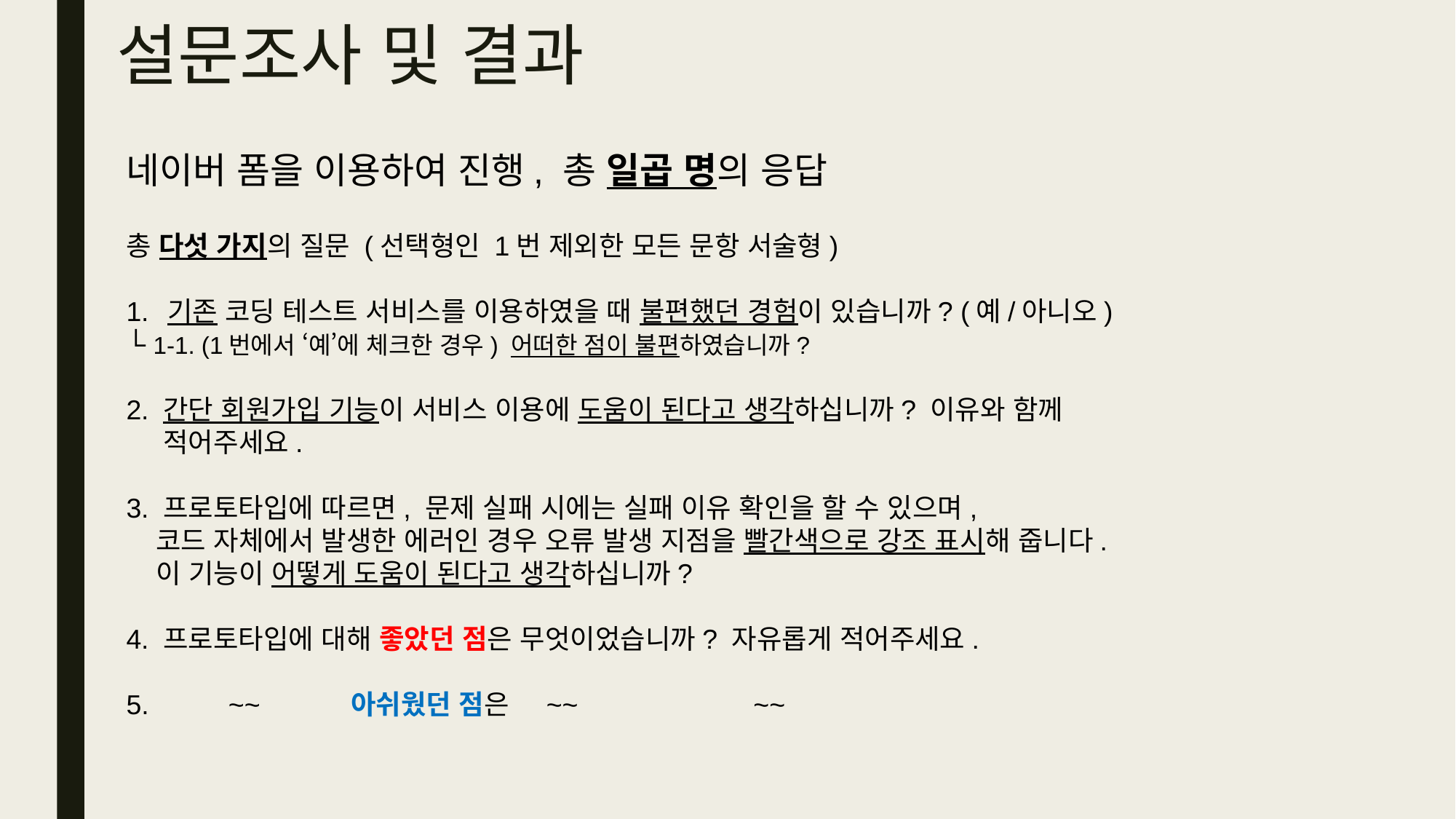

# 설문조사 및 결과
네이버 폼을 이용하여 진행, 총 일곱 명의 응답

총 다섯 가지의 질문 (선택형인 1번 제외한 모든 문항 서술형)

기존 코딩 테스트 서비스를 이용하였을 때 불편했던 경험이 있습니까? (예/아니오)
└ 1-1. (1번에서 ‘예’에 체크한 경우) 어떠한 점이 불편하였습니까?

2. 간단 회원가입 기능이 서비스 이용에 도움이 된다고 생각하십니까? 이유와 함께
    적어주세요.

3. 프로토타입에 따르면, 문제 실패 시에는 실패 이유 확인을 할 수 있으며,
   코드 자체에서 발생한 에러인 경우 오류 발생 지점을 빨간색으로 강조 표시해 줍니다.
   이 기능이 어떻게 도움이 된다고 생각하십니까?

4. 프로토타입에 대해 좋았던 점은 무엇이었습니까? 자유롭게 적어주세요.

        ~~           아쉬웠던 점은    ~~                       ~~